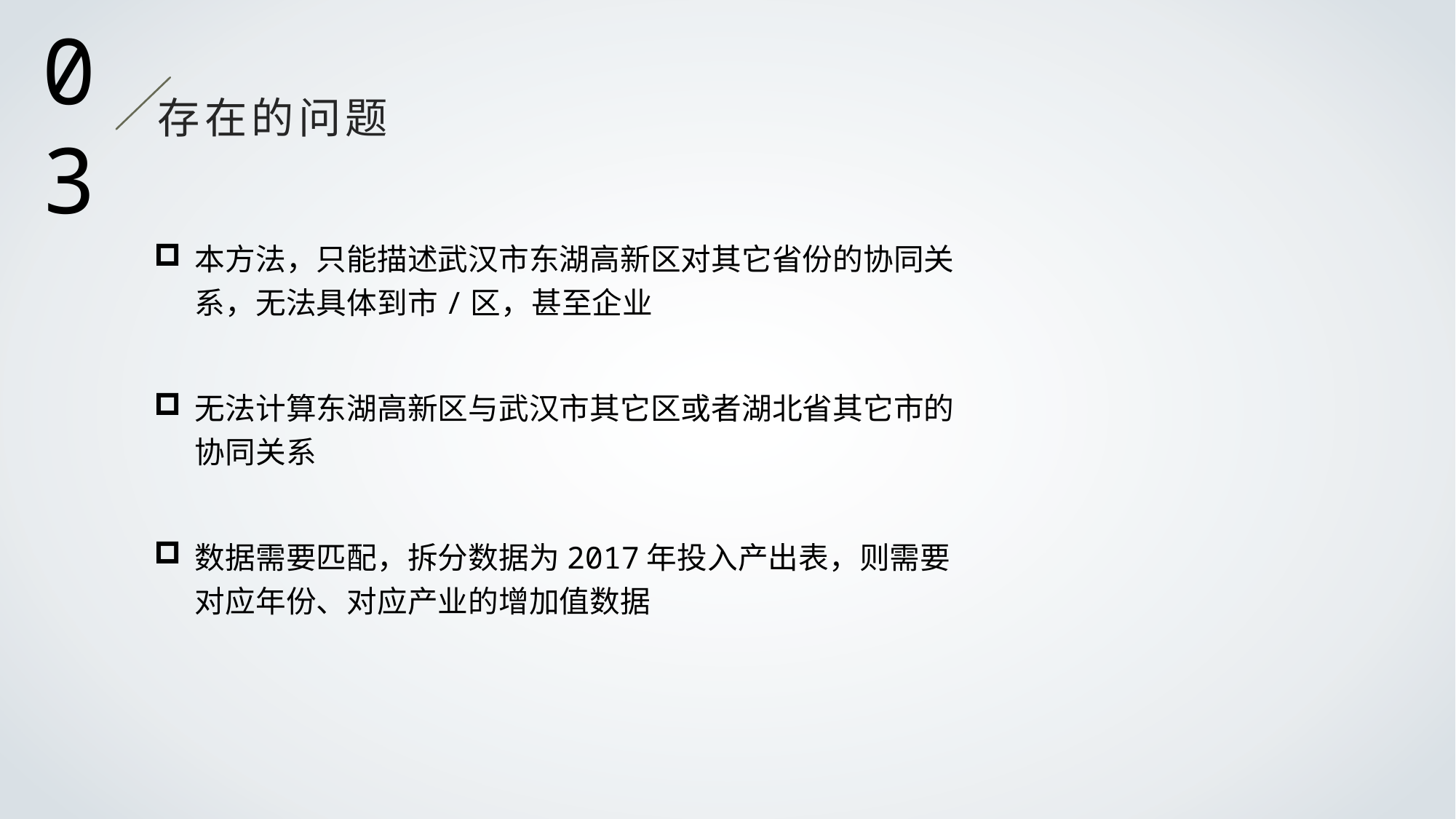

03
存在的问题
本方法，只能描述武汉市东湖高新区对其它省份的协同关系，无法具体到市/区，甚至企业

无法计算东湖高新区与武汉市其它区或者湖北省其它市的协同关系

数据需要匹配，拆分数据为2017年投入产出表，则需要对应年份、对应产业的增加值数据